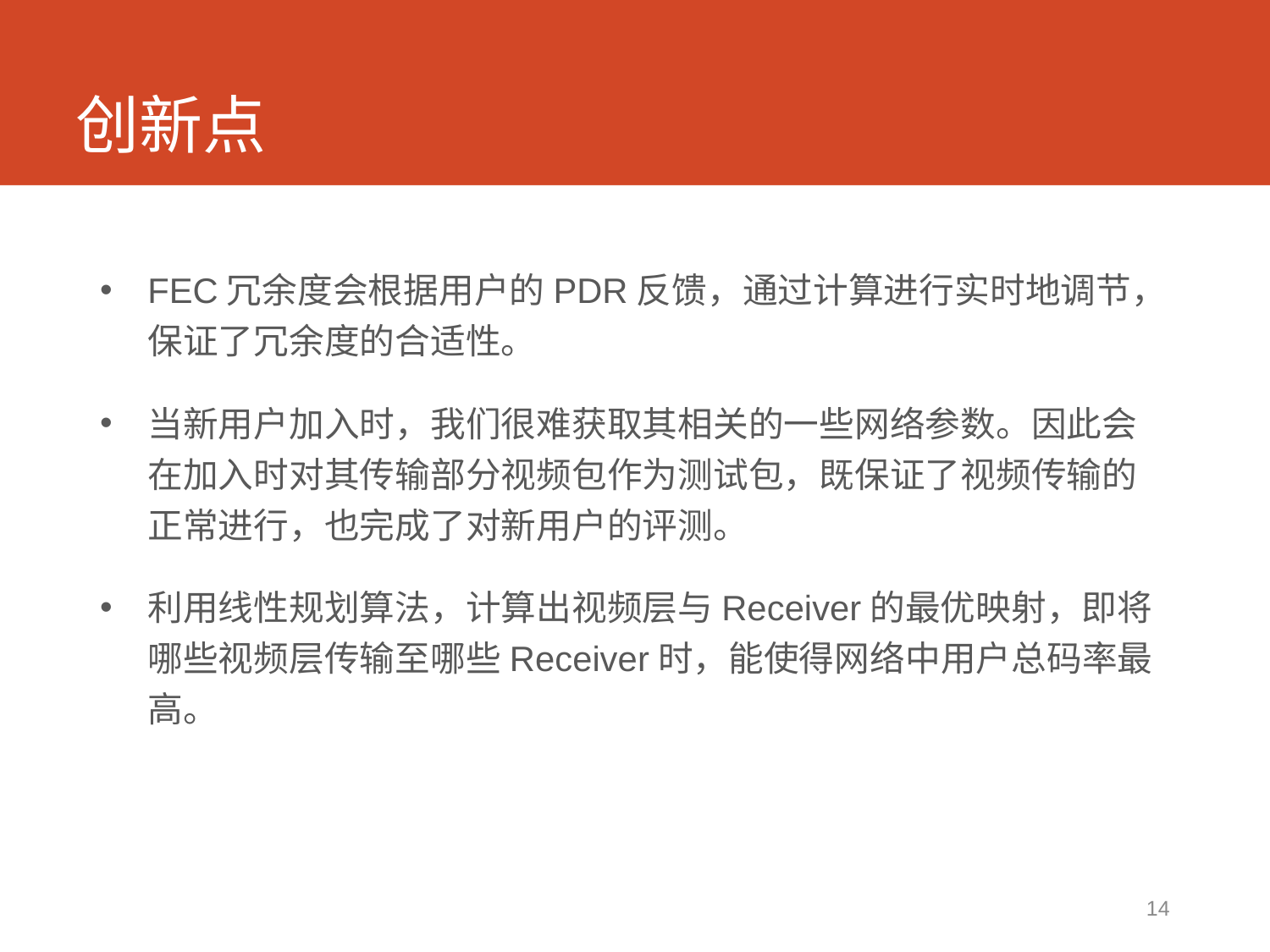

# 创新点
FEC冗余度会根据用户的PDR反馈，通过计算进行实时地调节，保证了冗余度的合适性。
当新用户加入时，我们很难获取其相关的一些网络参数。因此会在加入时对其传输部分视频包作为测试包，既保证了视频传输的正常进行，也完成了对新用户的评测。
利用线性规划算法，计算出视频层与Receiver的最优映射，即将哪些视频层传输至哪些Receiver时，能使得网络中用户总码率最高。
14